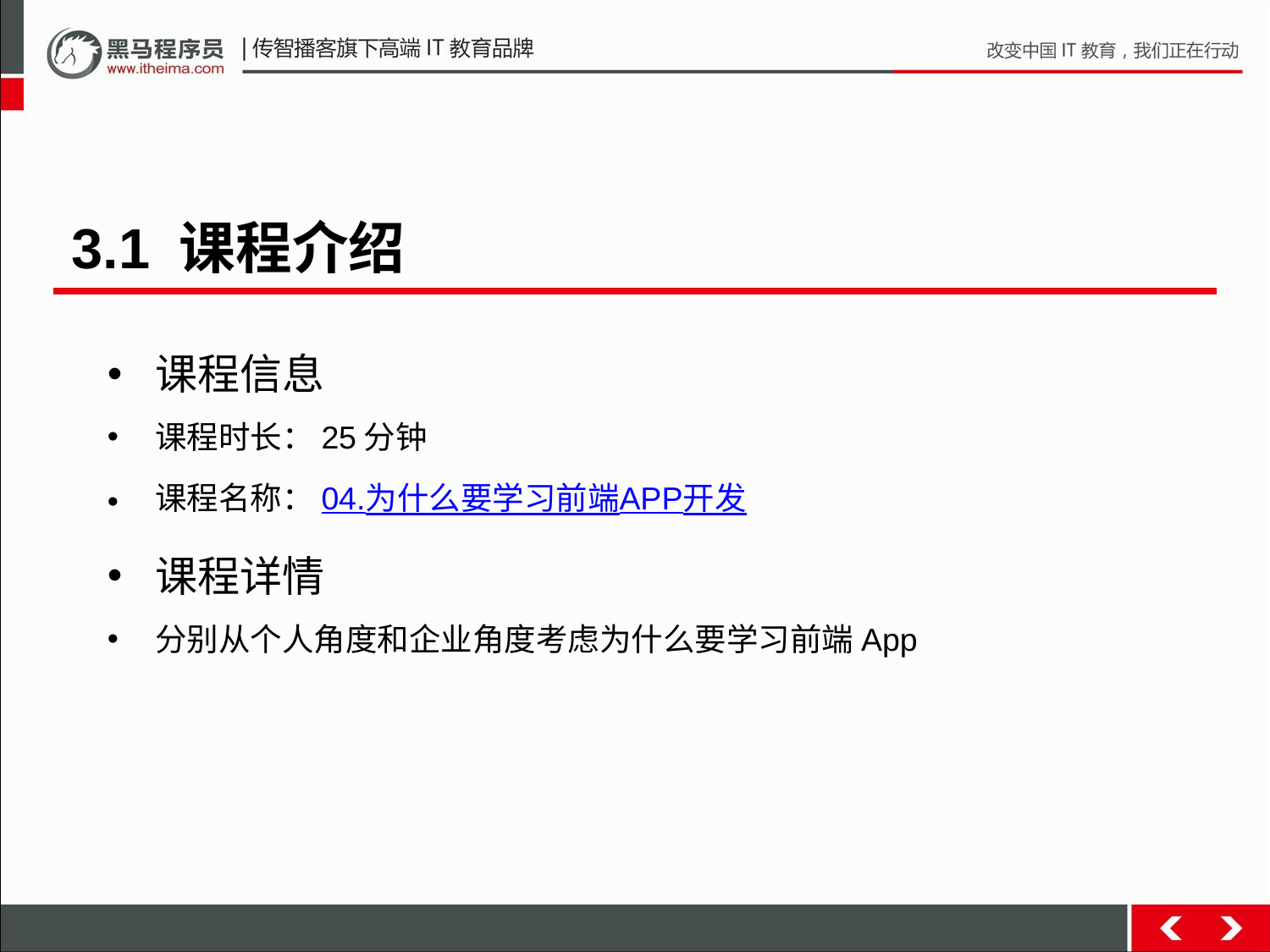

3.1 课程介绍
课程信息
课程时长：25分钟
课程名称：04.为什么要学习前端APP开发
课程详情
分别从个人角度和企业角度考虑为什么要学习前端App